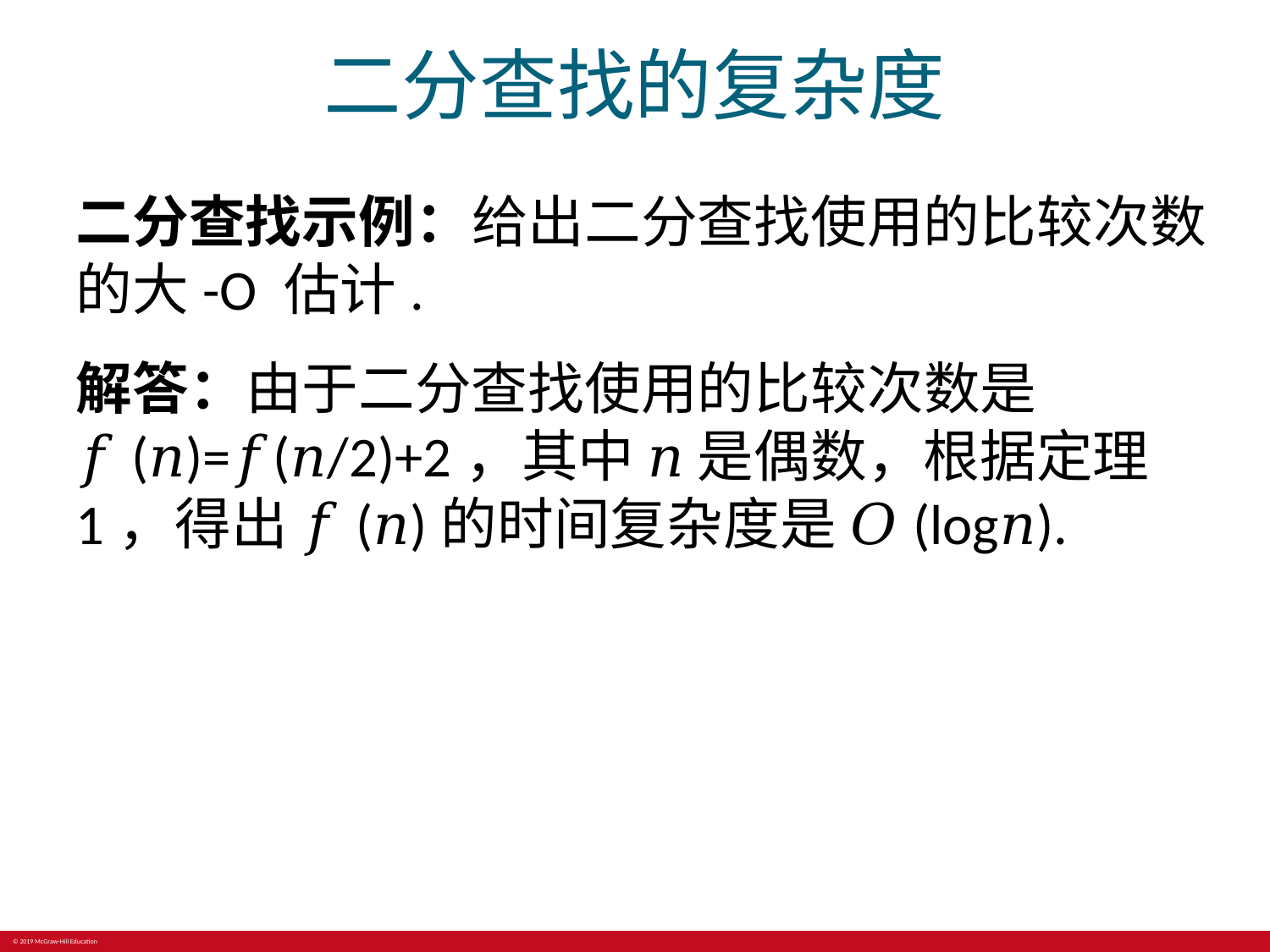

# 二分查找的复杂度
二分查找示例：给出二分查找使用的比较次数的大-O 估计.
解答：由于二分查找使用的比较次数是 𝑓(𝑛)=𝑓(𝑛/2)+2，其中 𝑛 是偶数，根据定理 1，得出 𝑓(𝑛)的时间复杂度是 𝑂(log⁡𝑛).